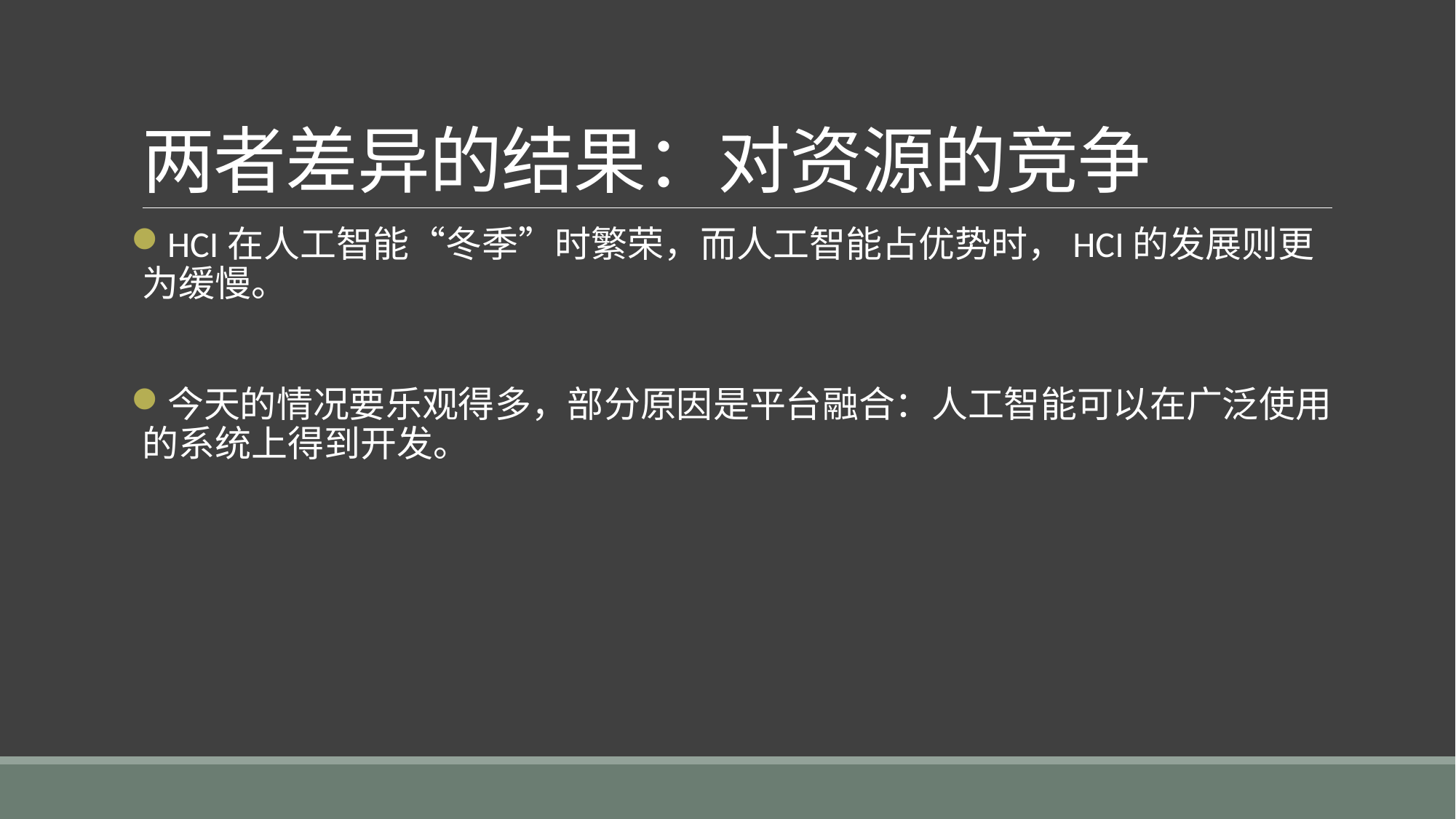

# 两者差异的结果：对资源的竞争
HCI在人工智能“冬季”时繁荣，而人工智能占优势时，HCI的发展则更为缓慢。

今天的情况要乐观得多，部分原因是平台融合：人工智能可以在广泛使用的系统上得到开发。